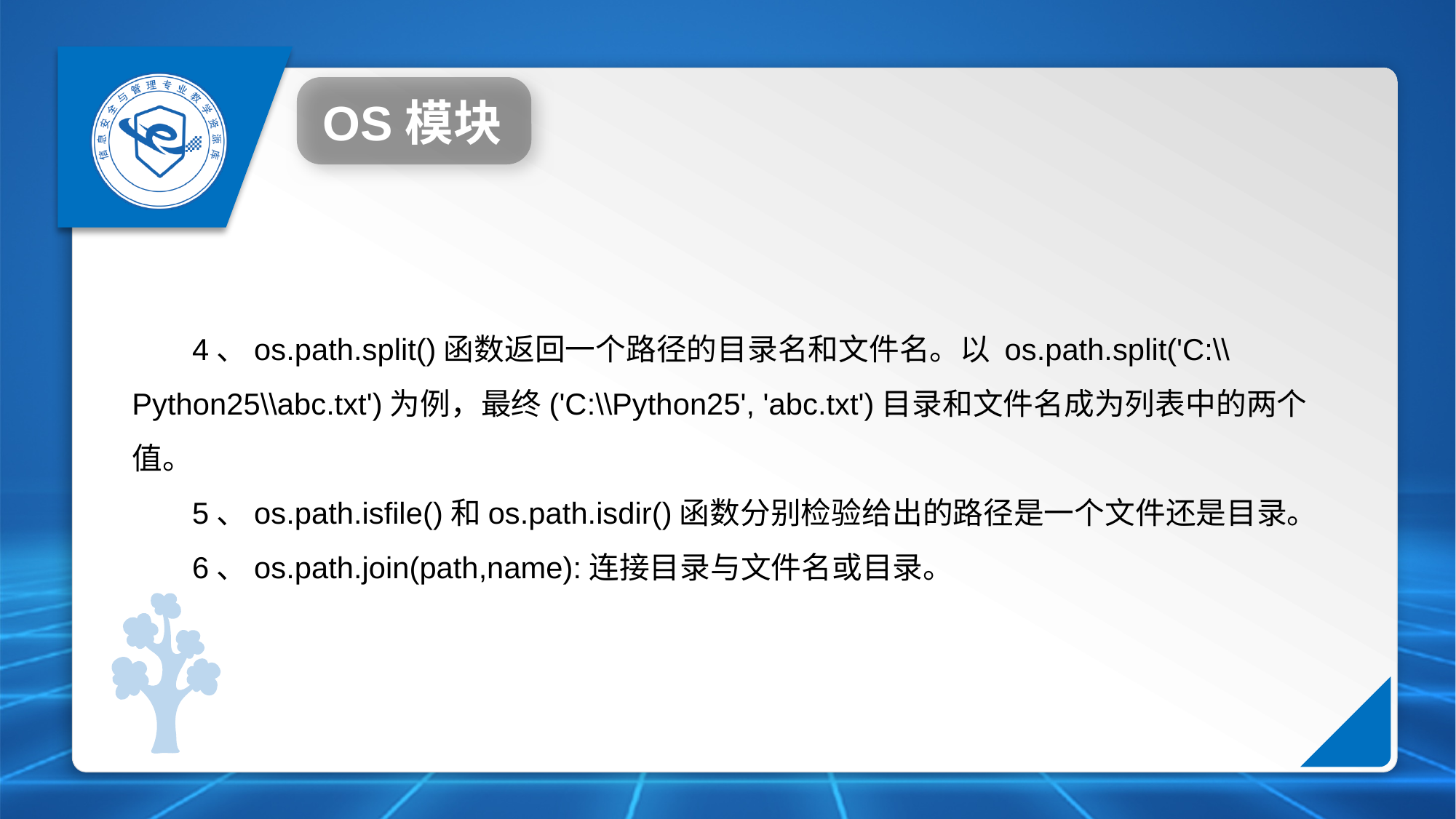

OS模块
4、os.path.split()函数返回一个路径的目录名和文件名。以 os.path.split('C:\\Python25\\abc.txt')为例，最终('C:\\Python25', 'abc.txt')目录和文件名成为列表中的两个值。
5、os.path.isfile()和os.path.isdir()函数分别检验给出的路径是一个文件还是目录。
6、os.path.join(path,name):连接目录与文件名或目录。